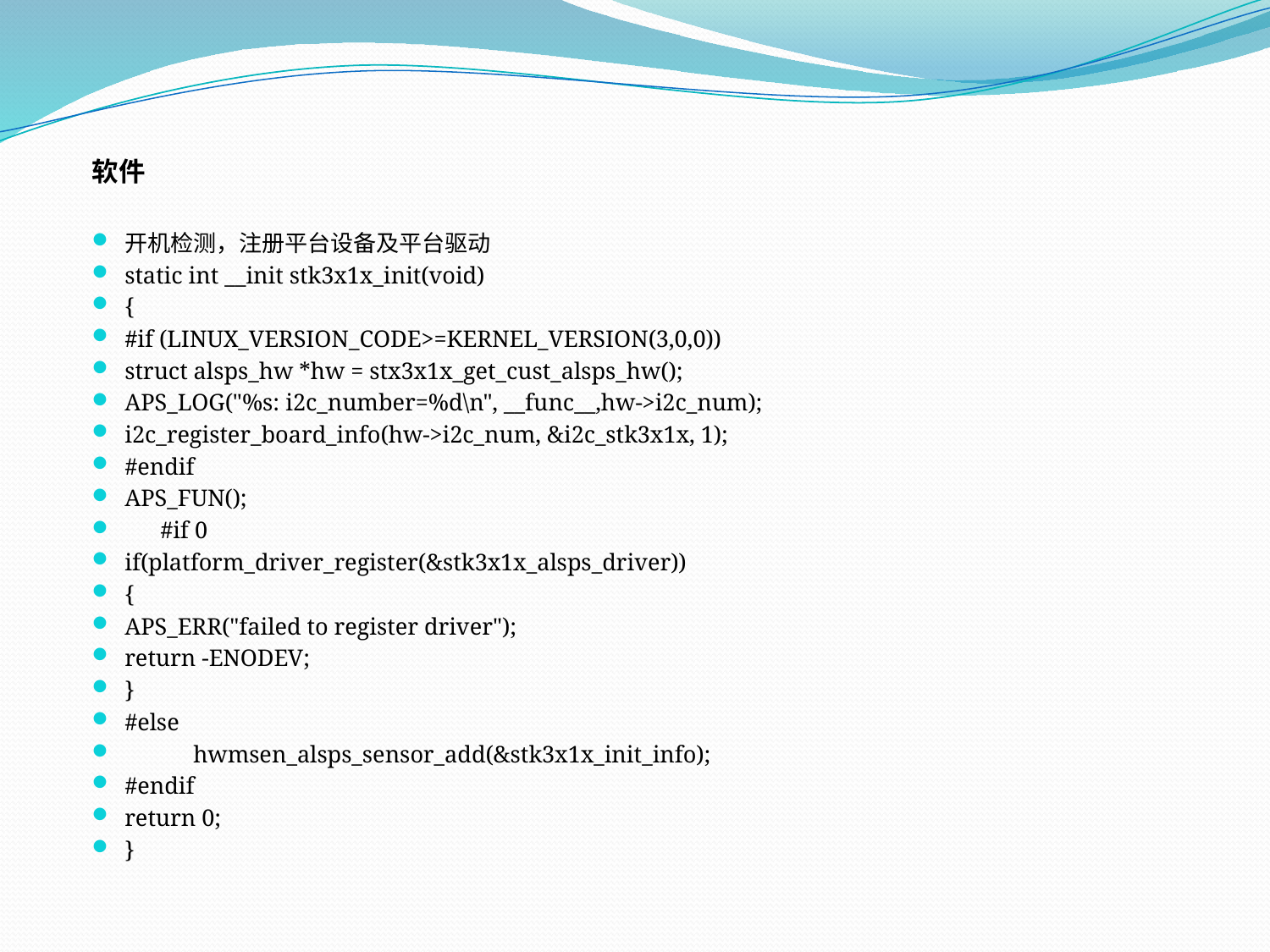

软件

开机检测，注册平台设备及平台驱动
static int __init stk3x1x_init(void)
{
#if (LINUX_VERSION_CODE>=KERNEL_VERSION(3,0,0))
	struct alsps_hw *hw = stx3x1x_get_cust_alsps_hw();
	APS_LOG("%s: i2c_number=%d\n", __func__,hw->i2c_num);
	i2c_register_board_info(hw->i2c_num, &i2c_stk3x1x, 1);
#endif
	APS_FUN();
      #if 0
	if(platform_driver_register(&stk3x1x_alsps_driver))
	{
		APS_ERR("failed to register driver");
		return -ENODEV;
	}
	#else
      	hwmsen_alsps_sensor_add(&stk3x1x_init_info);
	#endif
	return 0;
}